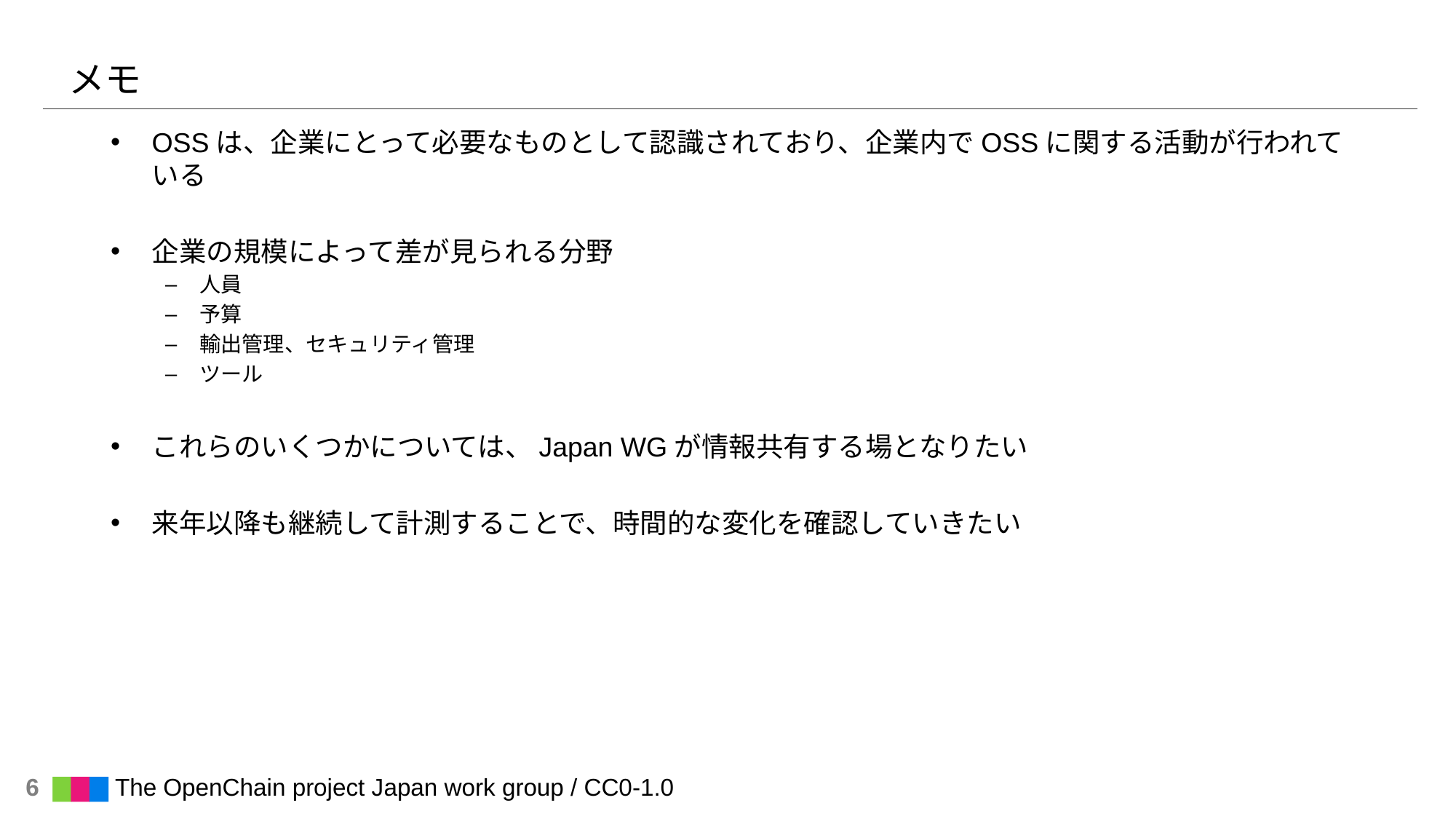

# メモ
OSSは、企業にとって必要なものとして認識されており、企業内でOSSに関する活動が行われている

企業の規模によって差が見られる分野
人員
予算
輸出管理、セキュリティ管理
ツール

これらのいくつかについては、Japan WGが情報共有する場となりたい

来年以降も継続して計測することで、時間的な変化を確認していきたい